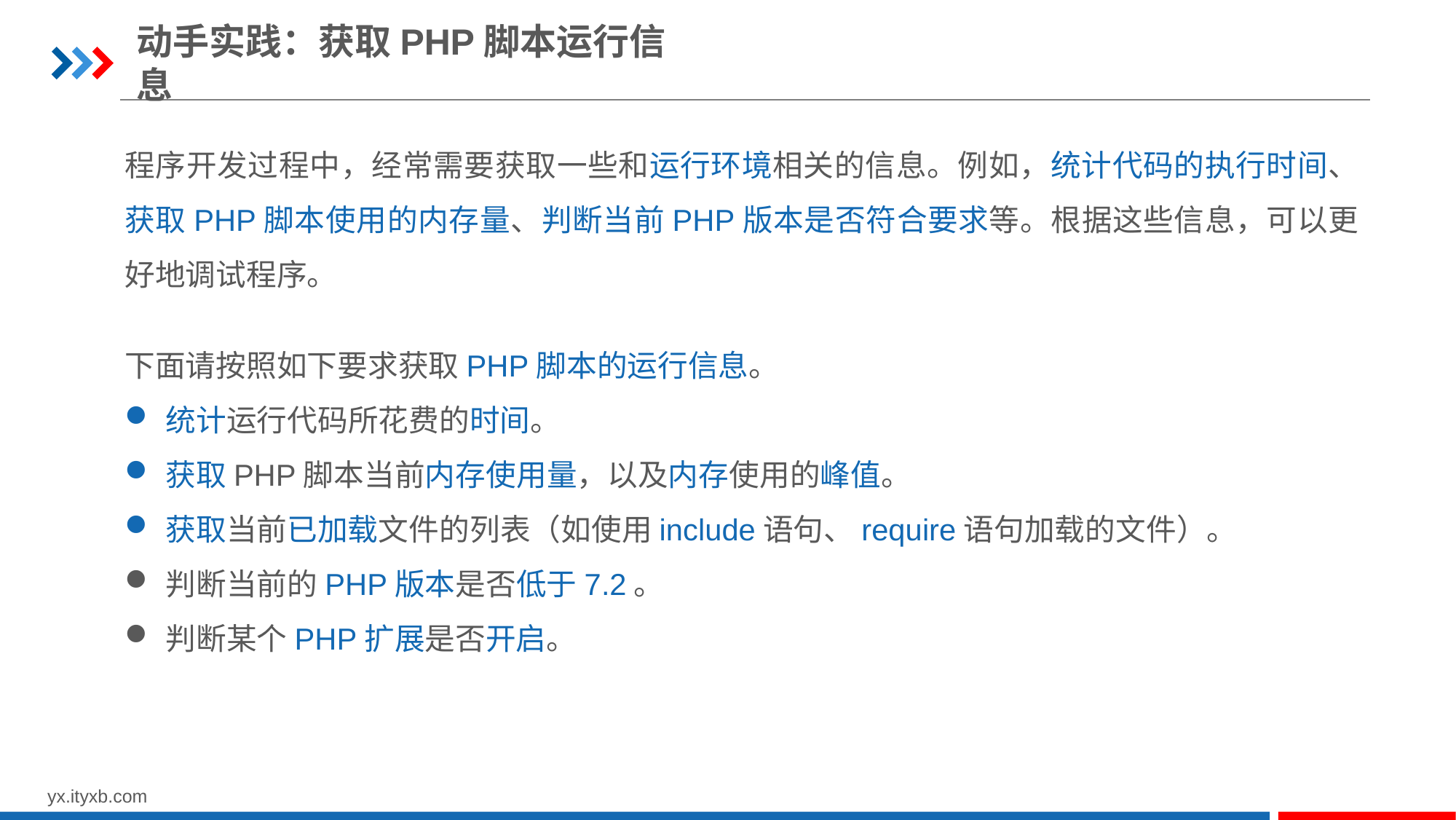

动手实践：获取PHP脚本运行信息
程序开发过程中，经常需要获取一些和运行环境相关的信息。例如，统计代码的执行时间、获取PHP脚本使用的内存量、判断当前PHP版本是否符合要求等。根据这些信息，可以更好地调试程序。
下面请按照如下要求获取PHP脚本的运行信息。
统计运行代码所花费的时间。
获取PHP脚本当前内存使用量，以及内存使用的峰值。
获取当前已加载文件的列表（如使用include语句、require语句加载的文件）。
判断当前的PHP版本是否低于7.2。
判断某个PHP扩展是否开启。